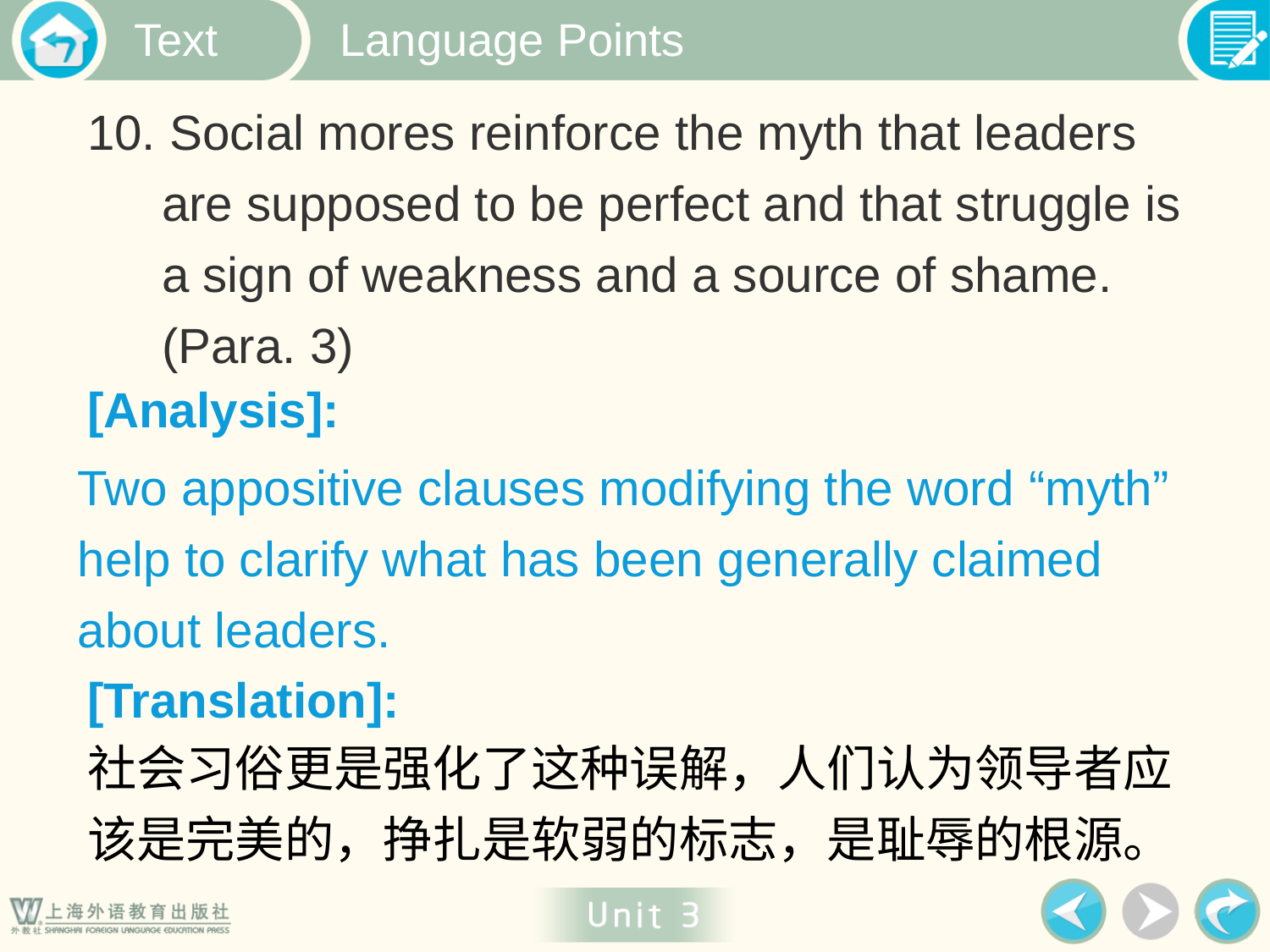

Language Points
10. Social mores reinforce the myth that leaders are supposed to be perfect and that struggle is a sign of weakness and a source of shame. (Para. 3)

[Analysis]:
Two appositive clauses modifying the word “myth” help to clarify what has been generally claimed about leaders.
[Translation]:
社会习俗更是强化了这种误解，人们认为领导者应该是完美的，挣扎是软弱的标志，是耻辱的根源。